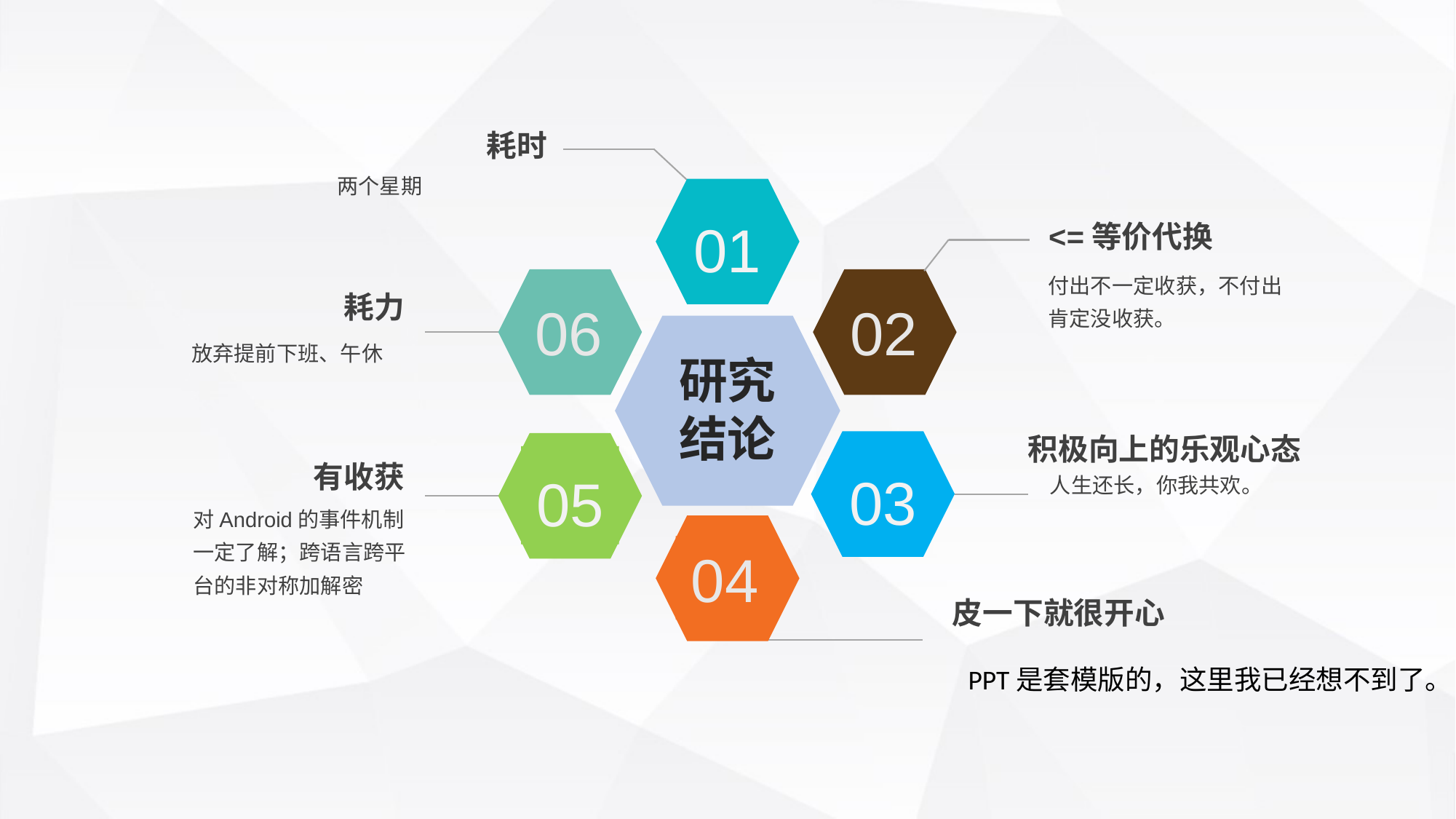

耗时
两个星期

01
<=等价代换
付出不一定收获，不付出肯定没收获。

06

02
耗力

研究结论
放弃提前下班、午休

积极向上的乐观心态

03

05
有收获
人生还长，你我共欢。
对Android的事件机制一定了解；跨语言跨平台的非对称加解密

04
皮一下就很开心
PPT是套模版的，这里我已经想不到了。